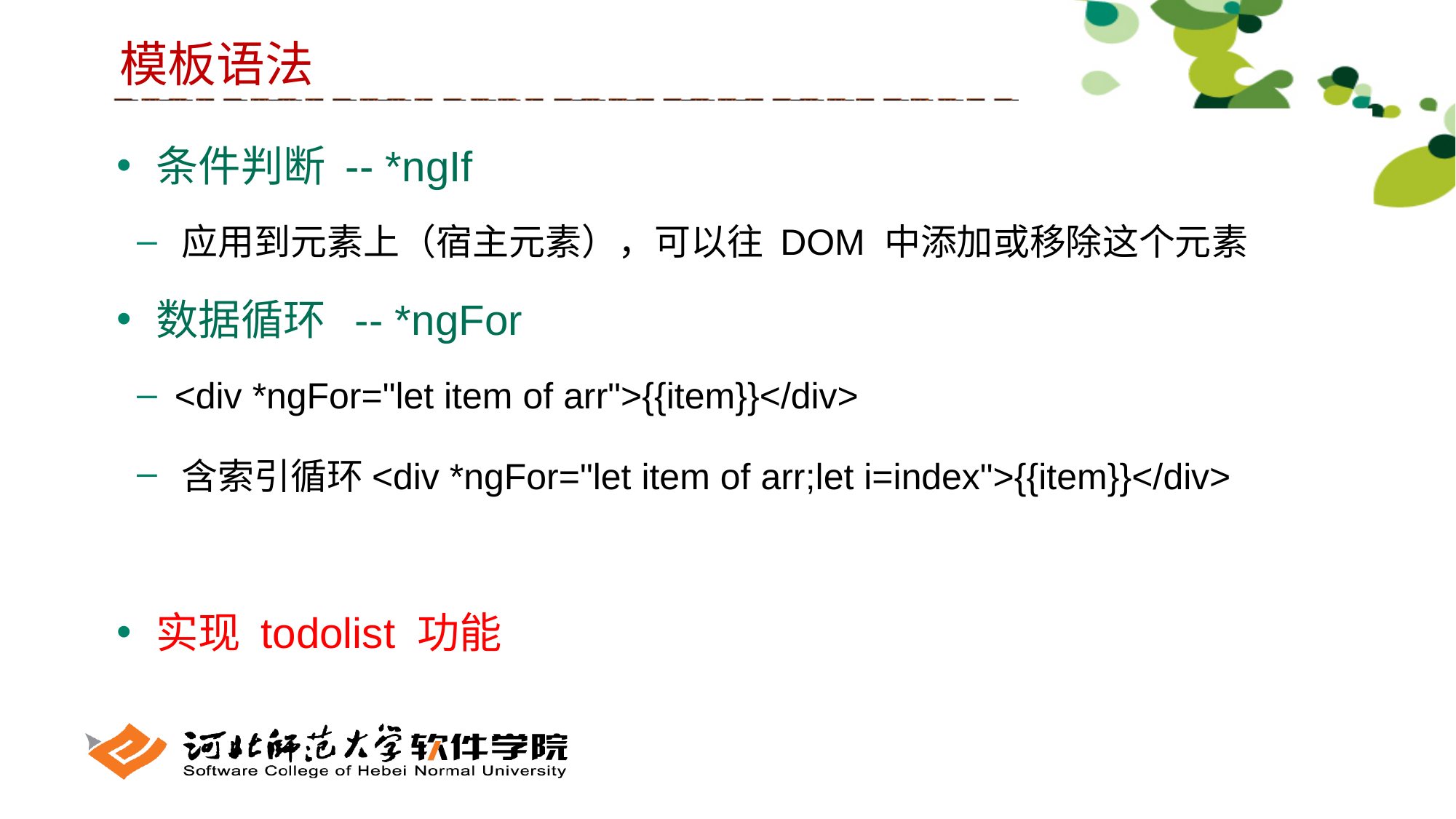

模板语法
 条件判断 -- *ngIf
 应用到元素上（宿主元素），可以往 DOM 中添加或移除这个元素
 数据循环  -- *ngFor
 <div *ngFor="let item of arr">{{item}}</div>
 含索引循环<div *ngFor="let item of arr;let i=index">{{item}}</div>
 实现 todolist 功能